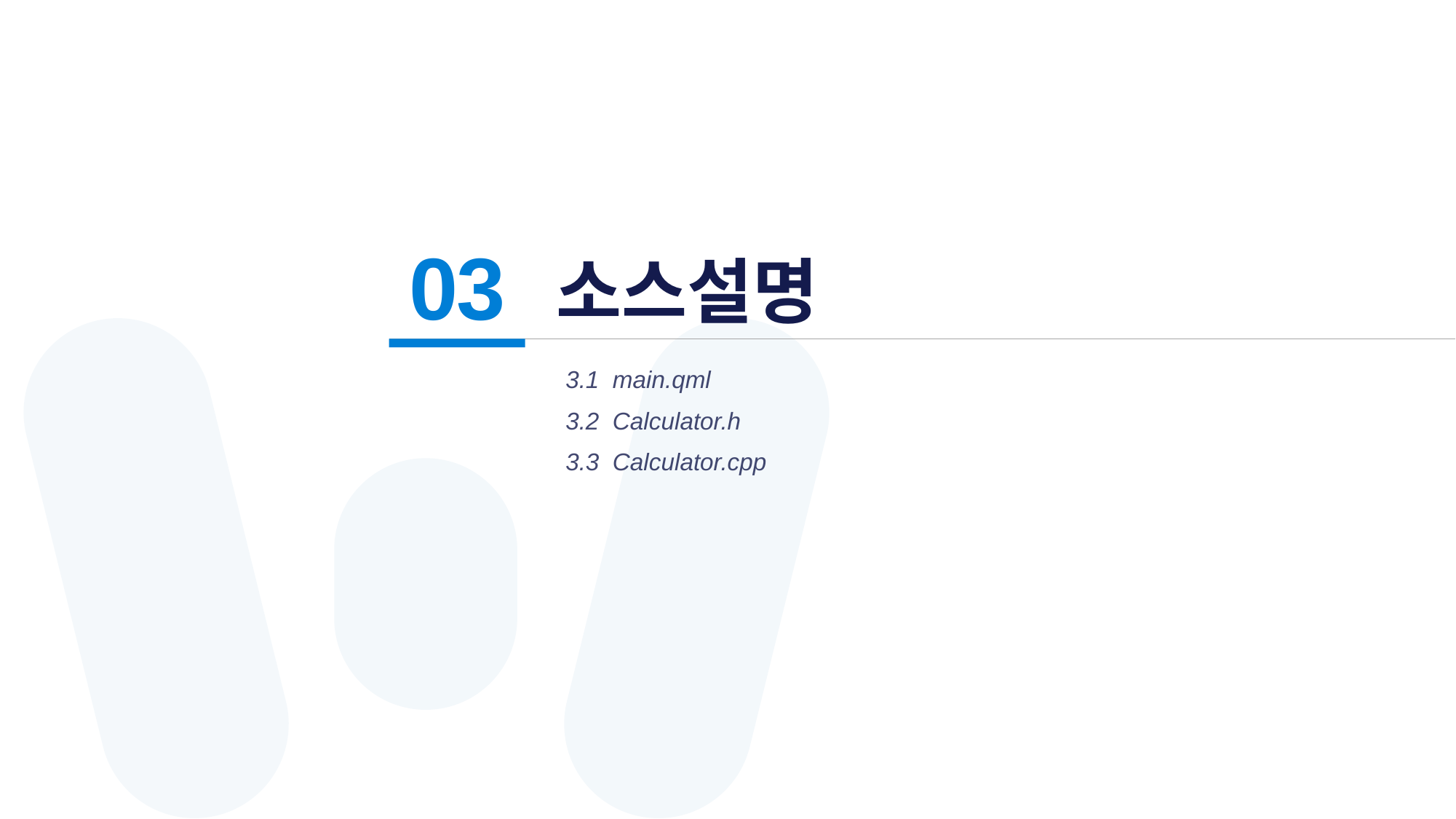

# 소스설명
03
3.1  main.qml
3.2  Calculator.h
3.3  Calculator.cpp